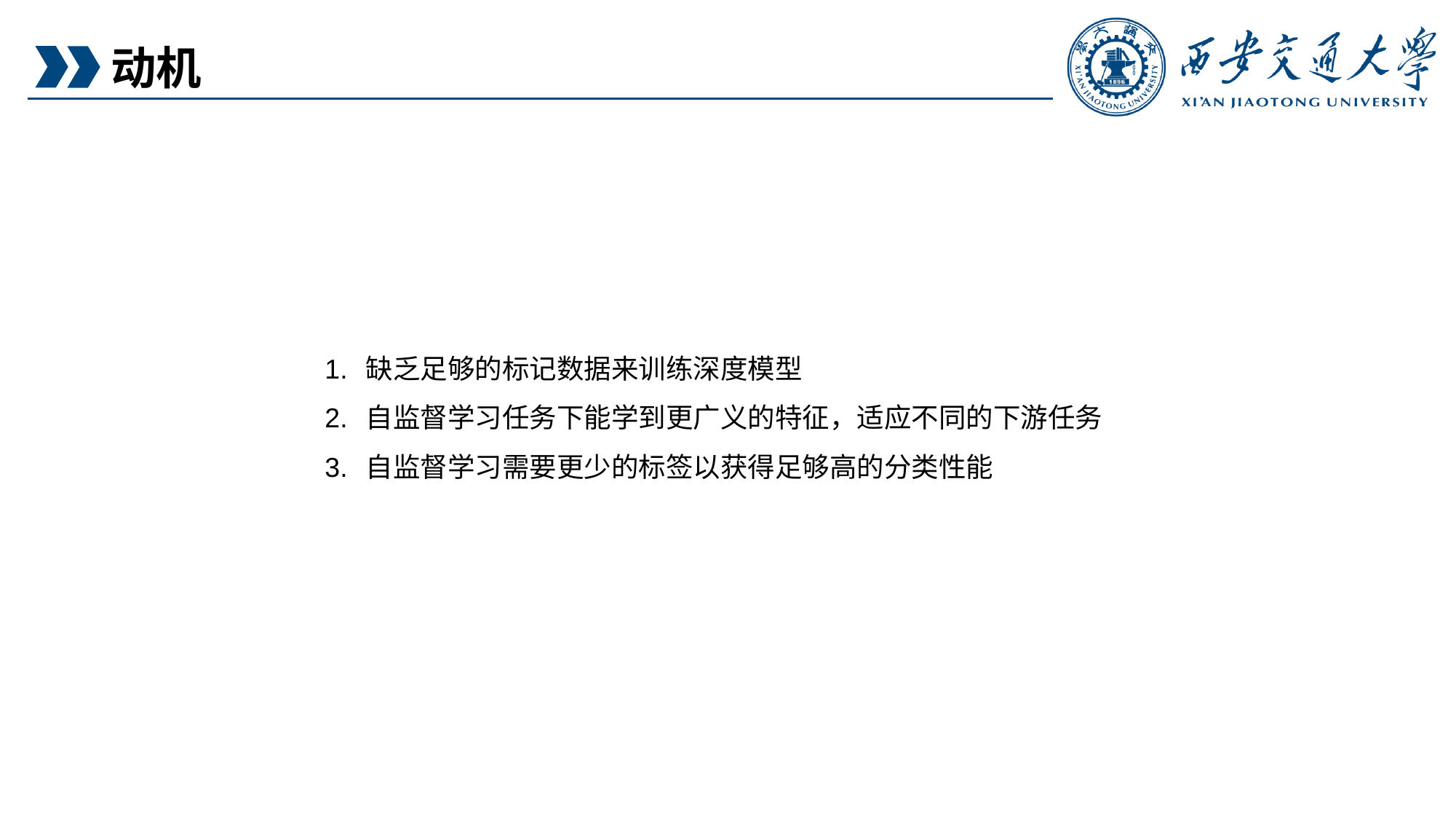

动机

缺乏足够的标记数据来训练深度模型
自监督学习任务下能学到更广义的特征，适应不同的下游任务
自监督学习需要更少的标签以获得足够高的分类性能